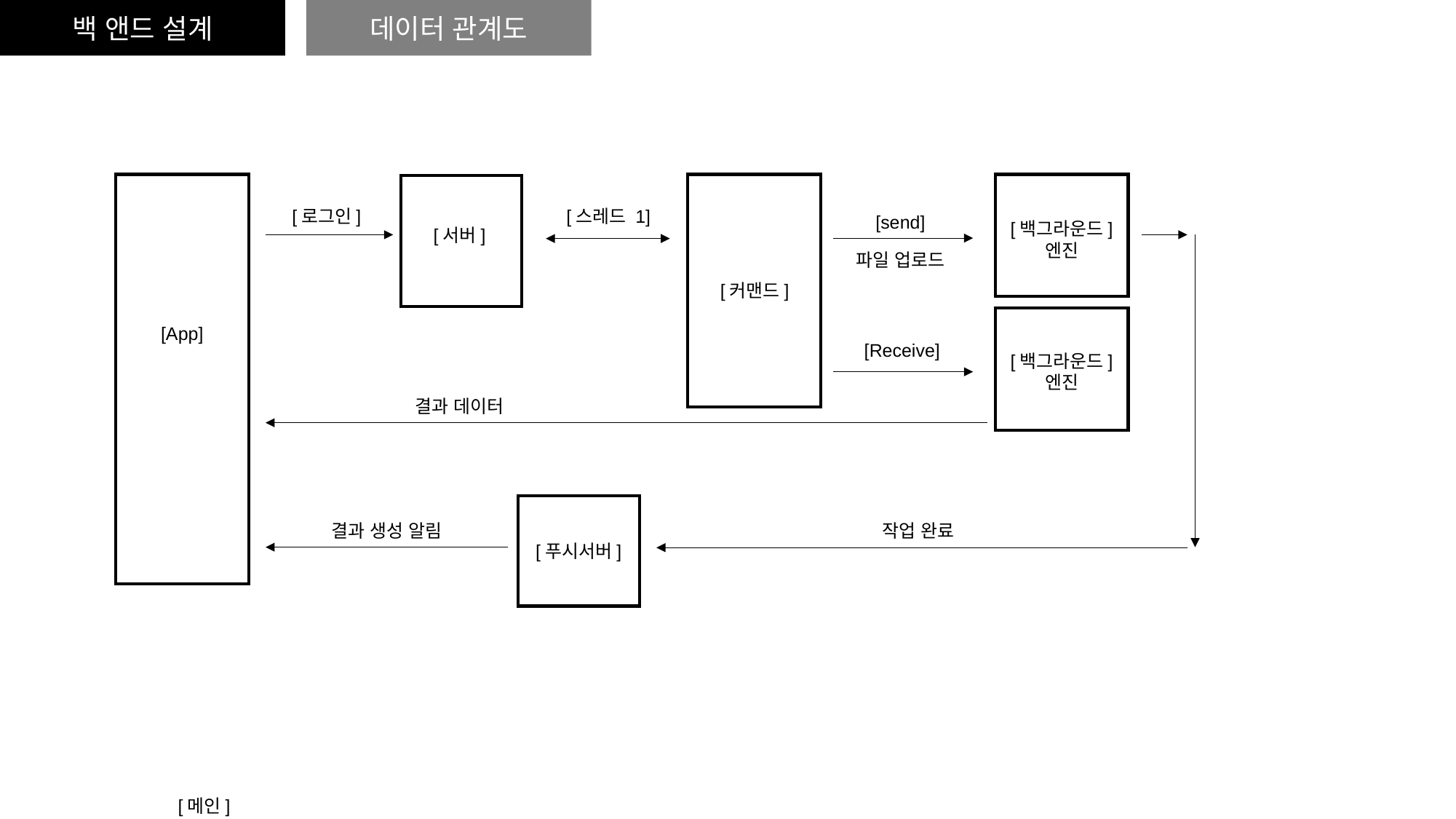

백 앤드 설계
데이터 관계도

[로그인]
[스레드 1]
[send]
[백그라운드]
엔진
[서버]
파일 업로드
[커맨드]

[App]
[Receive]
[백그라운드]
엔진
결과 데이터

작업 완료
결과 생성 알림
[푸시서버]
[메인]